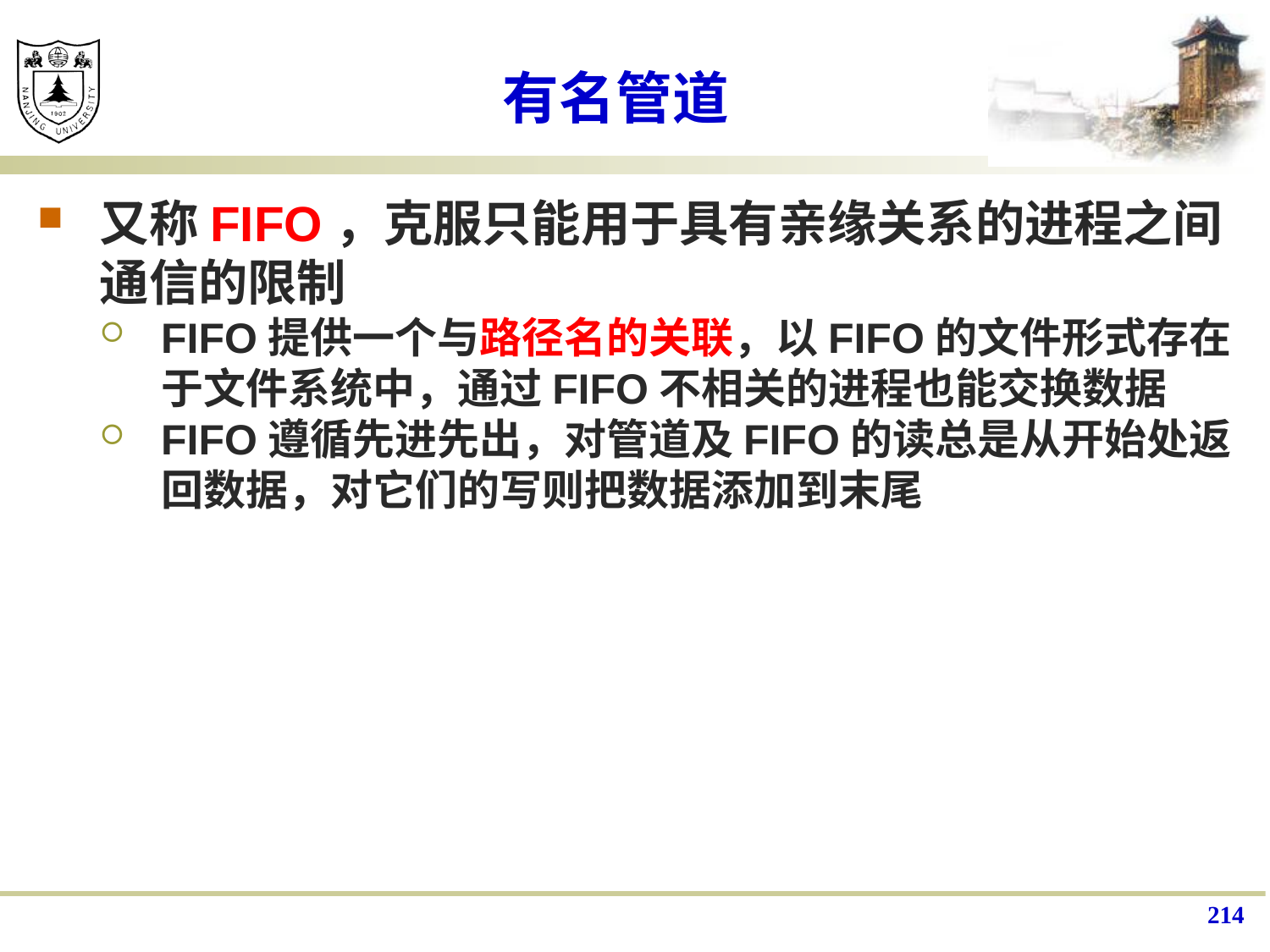

# 有名管道
又称FIFO，克服只能用于具有亲缘关系的进程之间通信的限制
FIFO提供一个与路径名的关联，以FIFO的文件形式存在于文件系统中，通过FIFO不相关的进程也能交换数据
FIFO遵循先进先出，对管道及FIFO的读总是从开始处返回数据，对它们的写则把数据添加到末尾

214